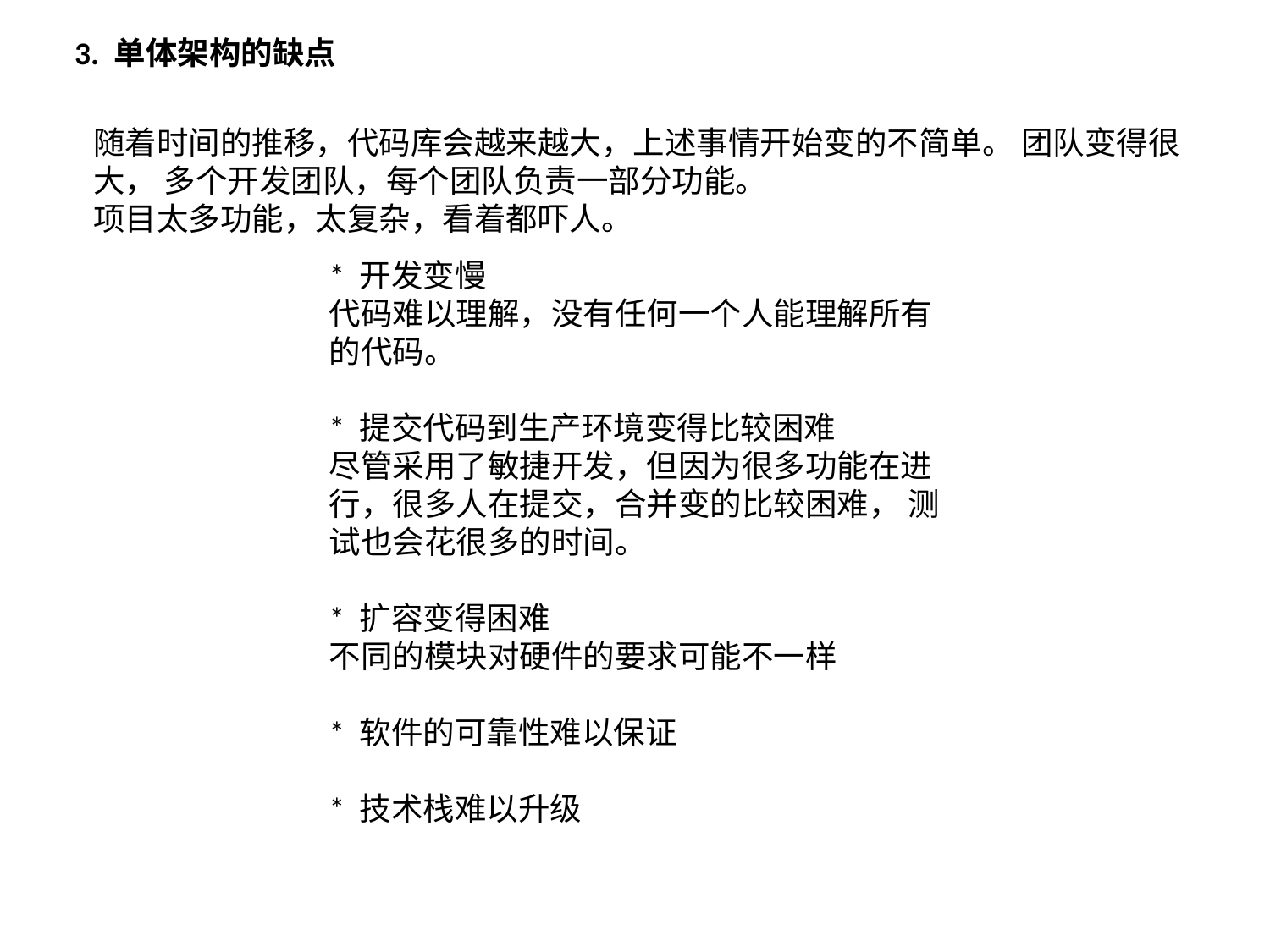

3. 单体架构的缺点

随着时间的推移，代码库会越来越大，上述事情开始变的不简单。 团队变得很大， 多个开发团队，每个团队负责一部分功能。
项目太多功能，太复杂，看着都吓人。
* 开发变慢
代码难以理解，没有任何一个人能理解所有的代码。

* 提交代码到生产环境变得比较困难
尽管采用了敏捷开发，但因为很多功能在进行，很多人在提交，合并变的比较困难， 测试也会花很多的时间。

* 扩容变得困难
不同的模块对硬件的要求可能不一样

* 软件的可靠性难以保证

* 技术栈难以升级